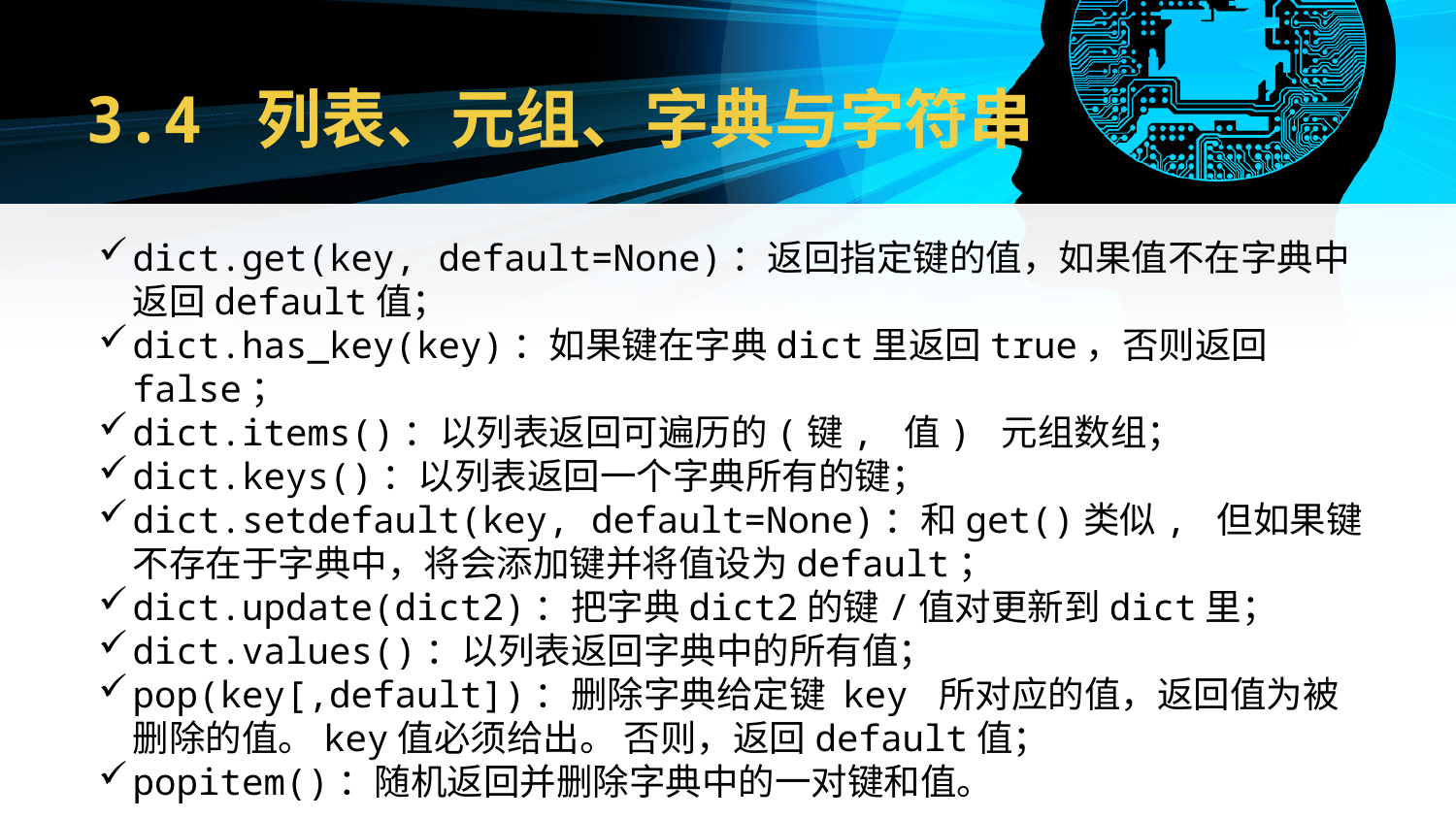

# 3.4 列表、元组、字典与字符串
dict.get(key, default=None)：返回指定键的值，如果值不在字典中返回default值；
dict.has_key(key)：如果键在字典dict里返回true，否则返回false；
dict.items()：以列表返回可遍历的(键, 值) 元组数组；
dict.keys()：以列表返回一个字典所有的键；
dict.setdefault(key, default=None)：和get()类似, 但如果键不存在于字典中，将会添加键并将值设为default；
dict.update(dict2)：把字典dict2的键/值对更新到dict里；
dict.values()：以列表返回字典中的所有值；
pop(key[,default])：删除字典给定键 key 所对应的值，返回值为被删除的值。key值必须给出。 否则，返回default值；
popitem()：随机返回并删除字典中的一对键和值。